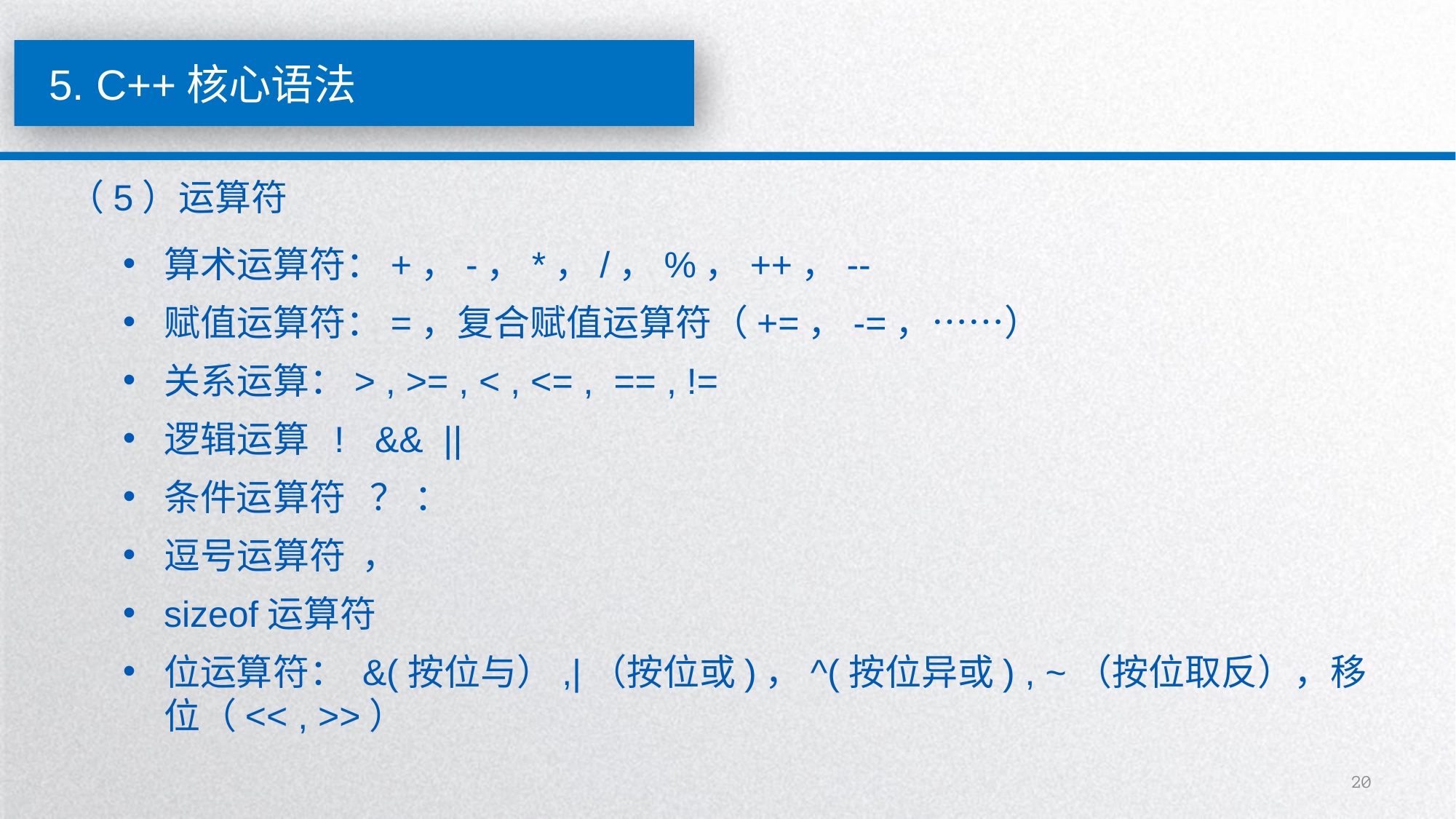

5. C++核心语法
（5）运算符
算术运算符：+，-，*，/，%，++，--
赋值运算符：=，复合赋值运算符（+=，-=，……）
关系运算：> , >= , < , <= ,  == , !=
逻辑运算  !   &&  ||
条件运算符   ？ ：
逗号运算符  ，
sizeof运算符
位运算符： &(按位与）,|（按位或)，^(按位异或) , ~（按位取反），移位（<< , >>）
20